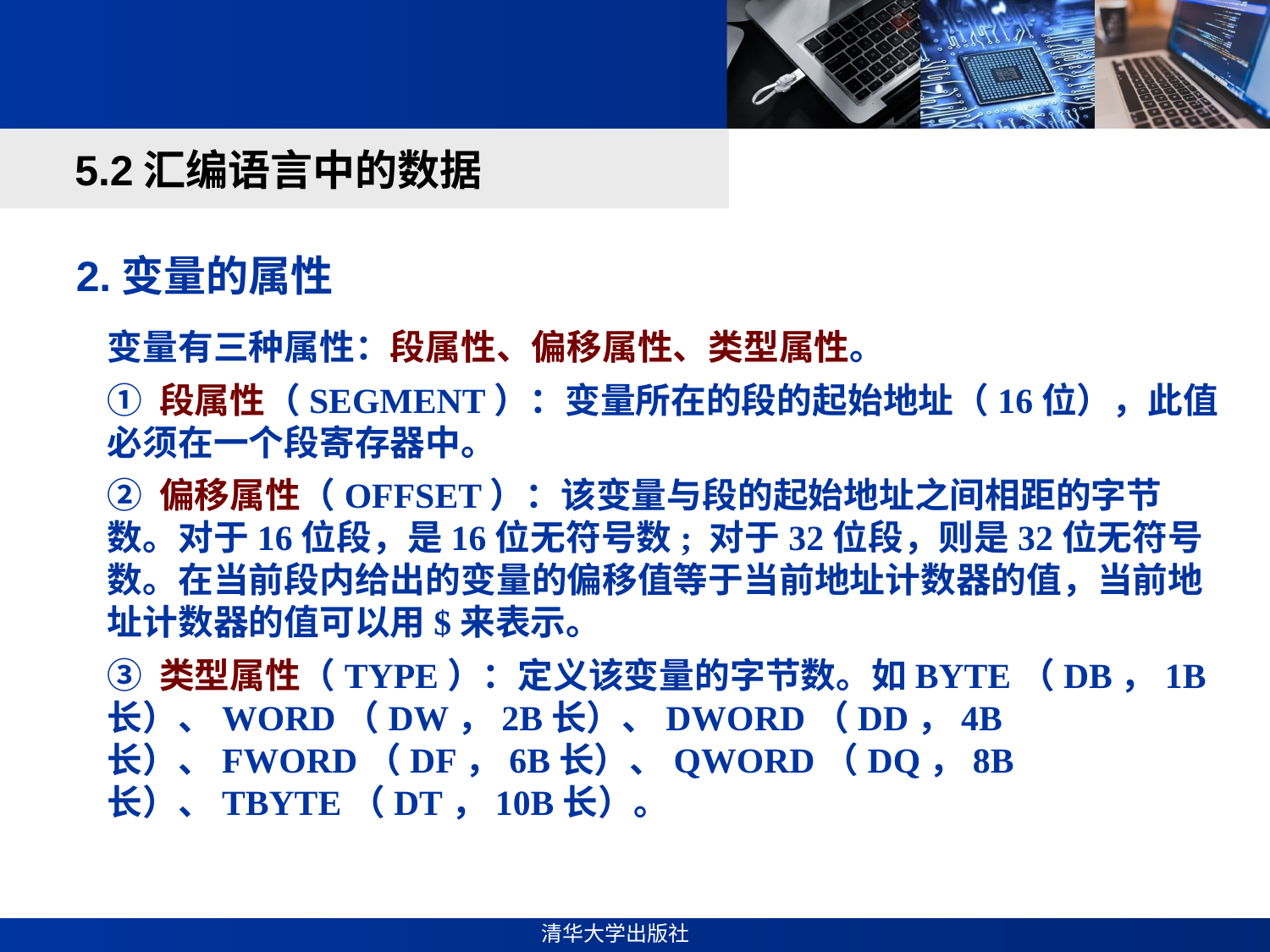

#
5.2汇编语言中的数据

2.变量的属性
变量有三种属性：段属性、偏移属性、类型属性。
① 段属性（SEGMENT）：变量所在的段的起始地址（16位），此值必须在一个段寄存器中。
② 偏移属性（OFFSET）：该变量与段的起始地址之间相距的字节数。对于16位段，是16位无符号数; 对于32位段，则是32位无符号数。在当前段内给出的变量的偏移值等于当前地址计数器的值，当前地址计数器的值可以用$来表示。
③ 类型属性（TYPE）：定义该变量的字节数。如BYTE（DB，1B长）、WORD（DW，2B长）、DWORD（DD，4B长）、FWORD（DF，6B长）、QWORD（DQ，8B长）、TBYTE（DT，10B长）。